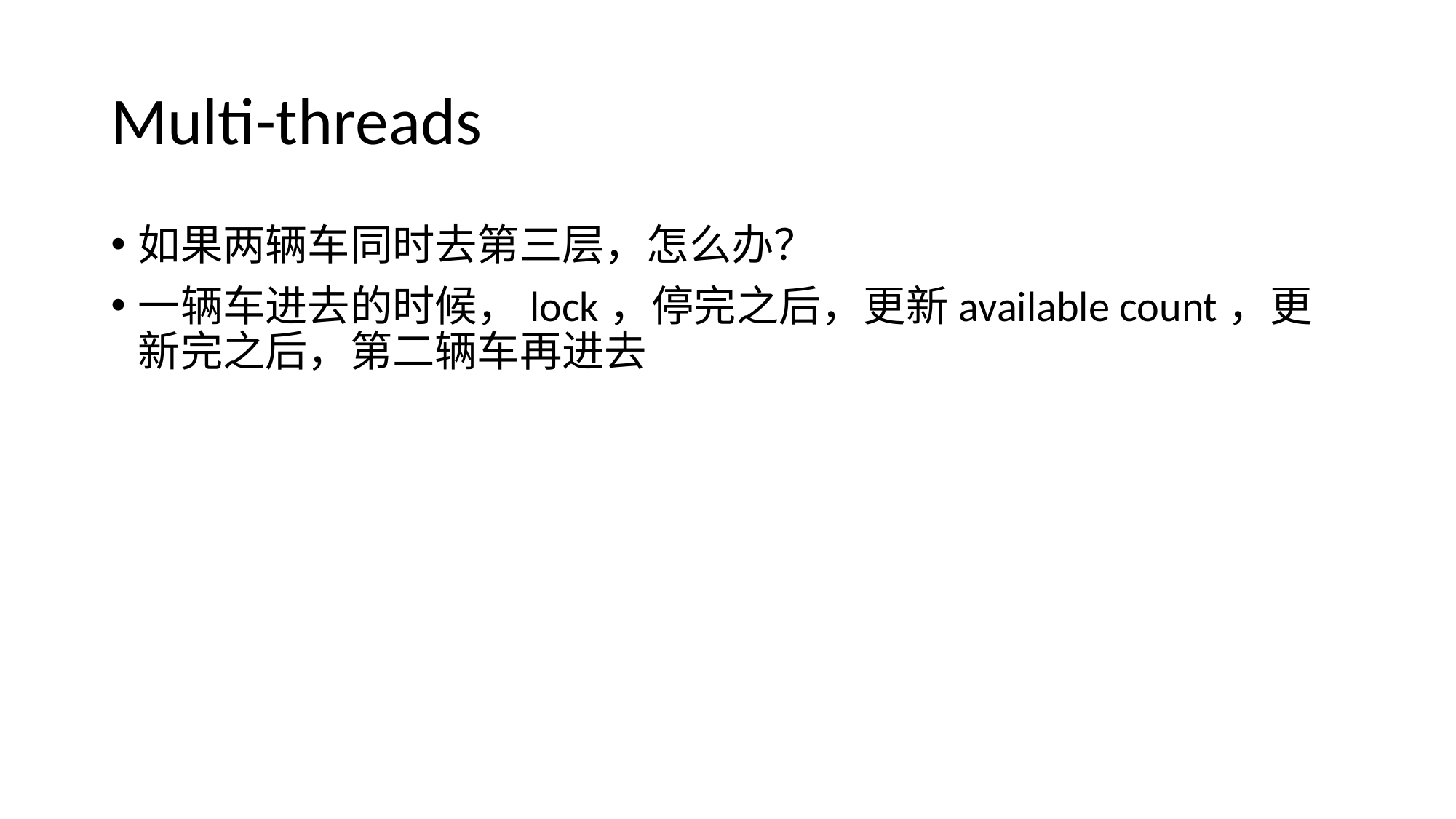

# Multi-threads
如果两辆车同时去第三层，怎么办？
一辆车进去的时候，lock，停完之后，更新available count，更新完之后，第二辆车再进去